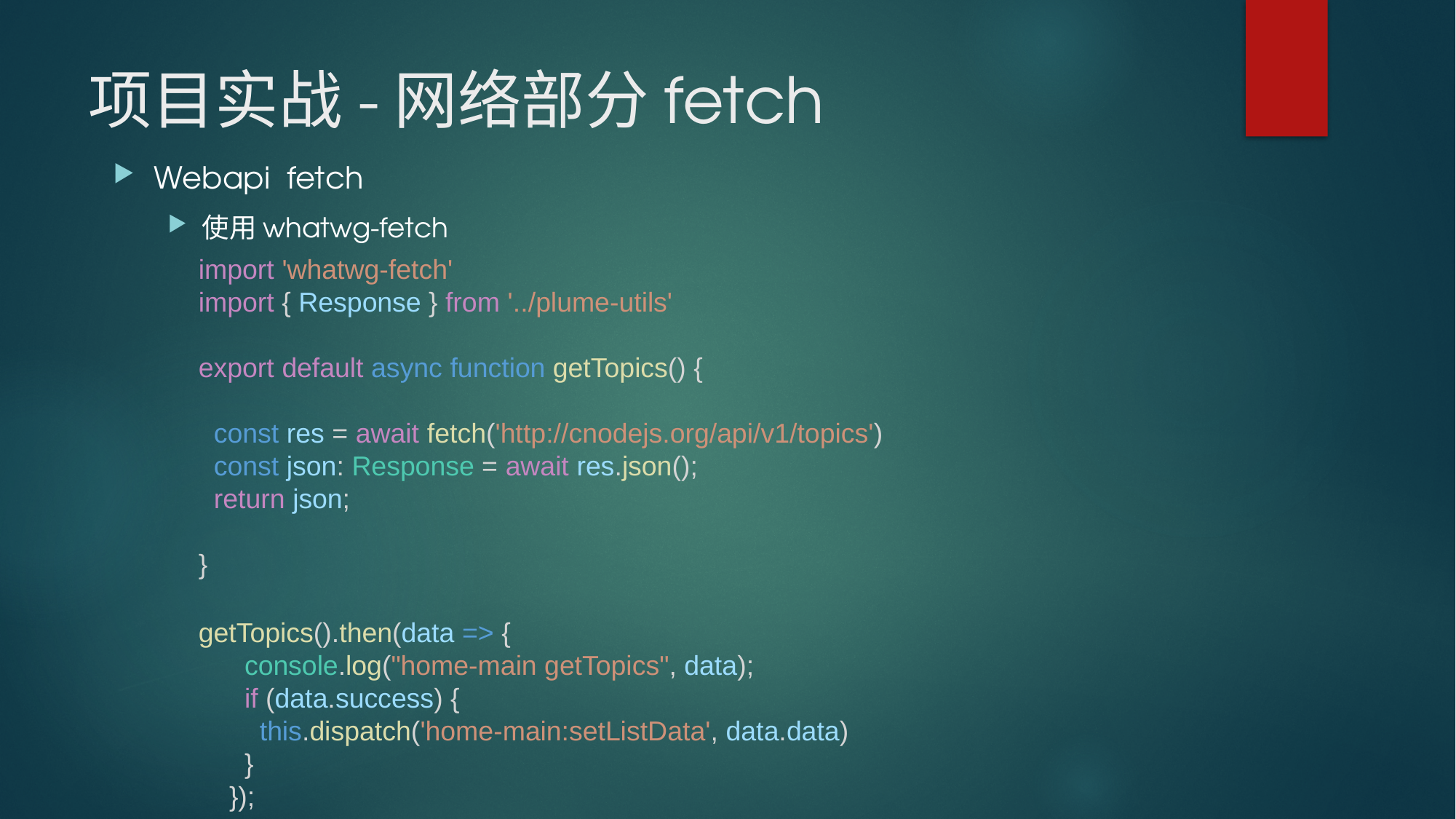

# 项目实战-网络部分fetch
Webapi  fetch
使用whatwg-fetch

import 'whatwg-fetch'
import { Response } from '../plume-utils'
export default async function getTopics() {
  const res = await fetch('http://cnodejs.org/api/v1/topics')
  const json: Response = await res.json();
  return json;
}
getTopics().then(data => {
      console.log("home-main getTopics", data);
      if (data.success) {
        this.dispatch('home-main:setListData', data.data)
      }
    });